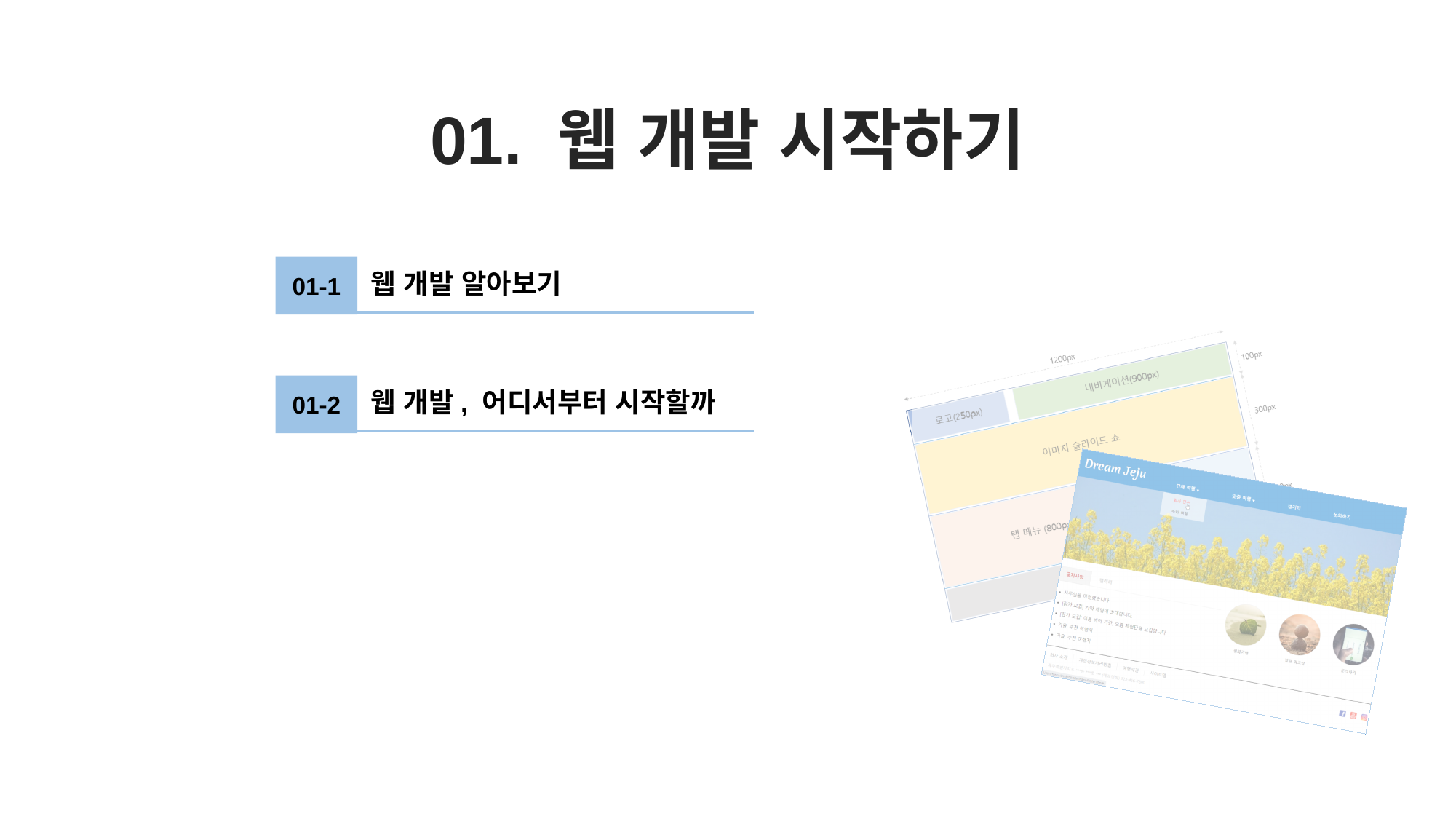

# 01. 웹 개발 시작하기
01-1
웹 개발 알아보기
01-2
웹 개발, 어디서부터 시작할까